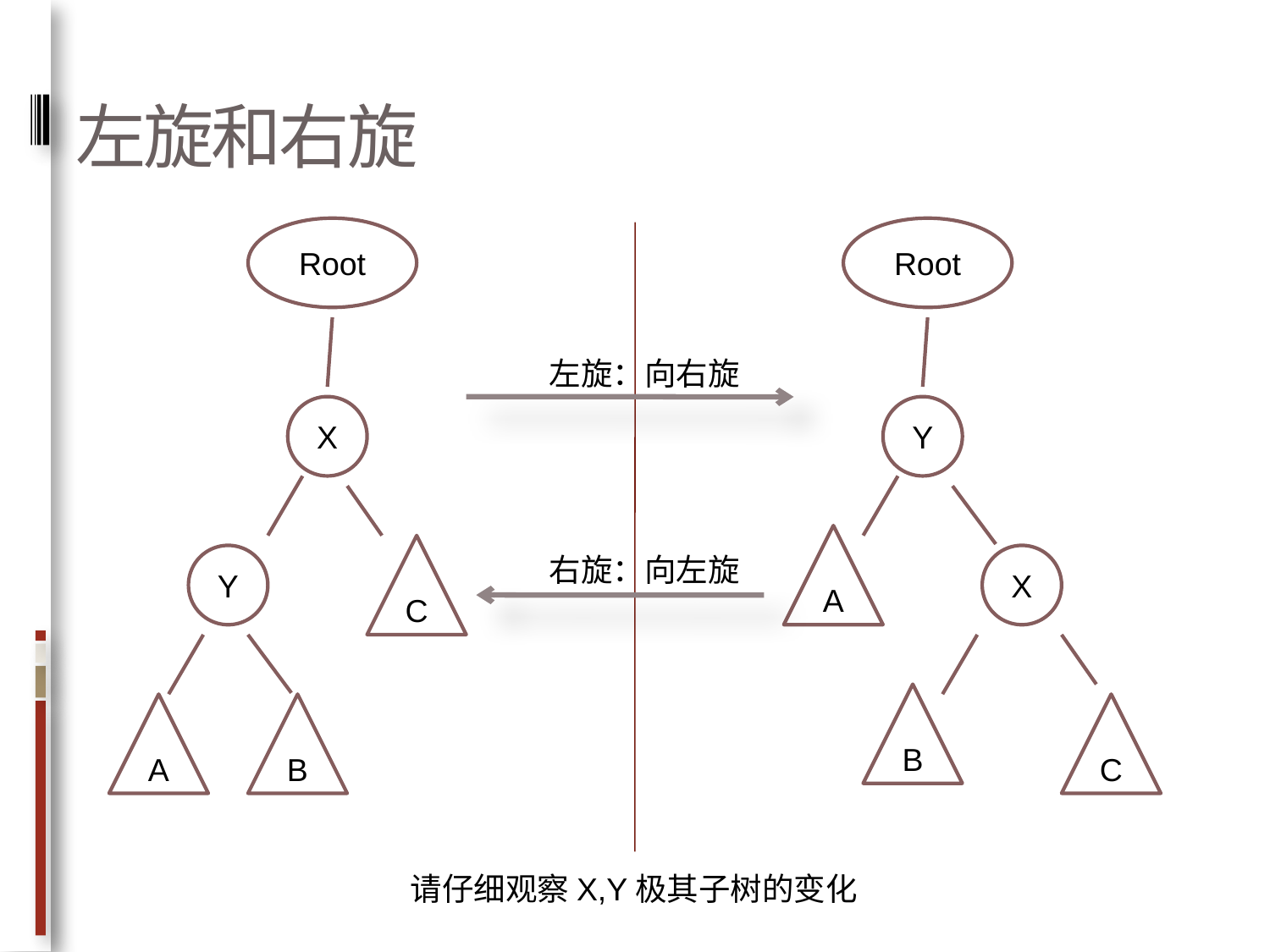

# 左旋和右旋
Root
Root
左旋：向右旋
X
Y
A
C
右旋：向左旋
Y
X
B
A
B
C
请仔细观察X,Y极其子树的变化